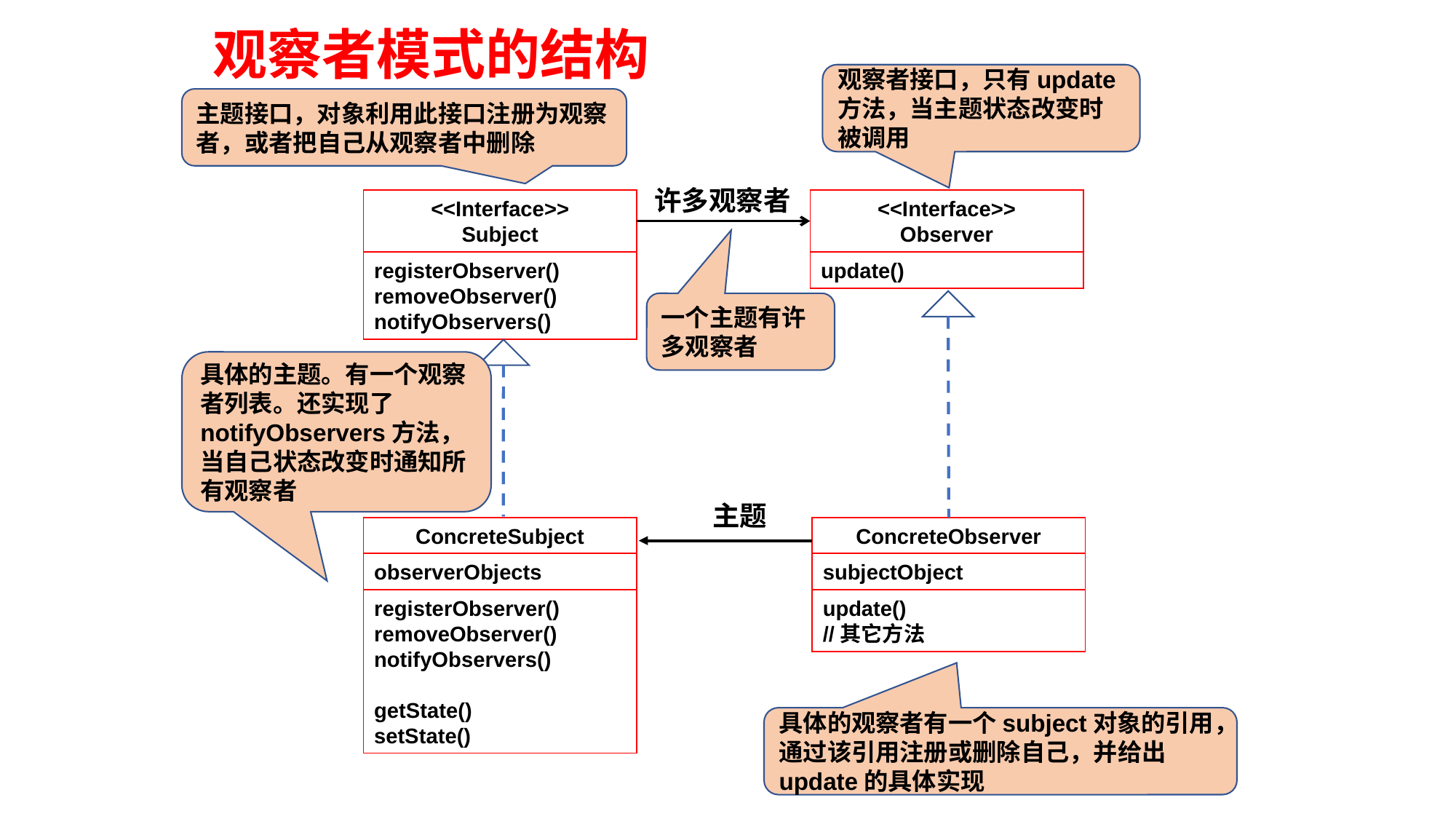

观察者模式的结构
观察者接口，只有update方法，当主题状态改变时被调用
主题接口，对象利用此接口注册为观察者，或者把自己从观察者中删除
许多观察者
<<Interface>>
Subject
registerObserver()
removeObserver()
notifyObservers()
<<Interface>>
Observer
update()

一个主题有许多观察者

具体的主题。有一个观察者列表。还实现了notifyObservers方法，当自己状态改变时通知所有观察者
主题
ConcreteObserver
registerObserver()
removeObserver()
notifyObservers()

getState()
setState()
ConcreteSubject
observerObjects
ConcreteObserver
update()
//其它方法
ConcreteObserver
subjectObject
具体的观察者有一个subject对象的引用，通过该引用注册或删除自己，并给出update的具体实现
216